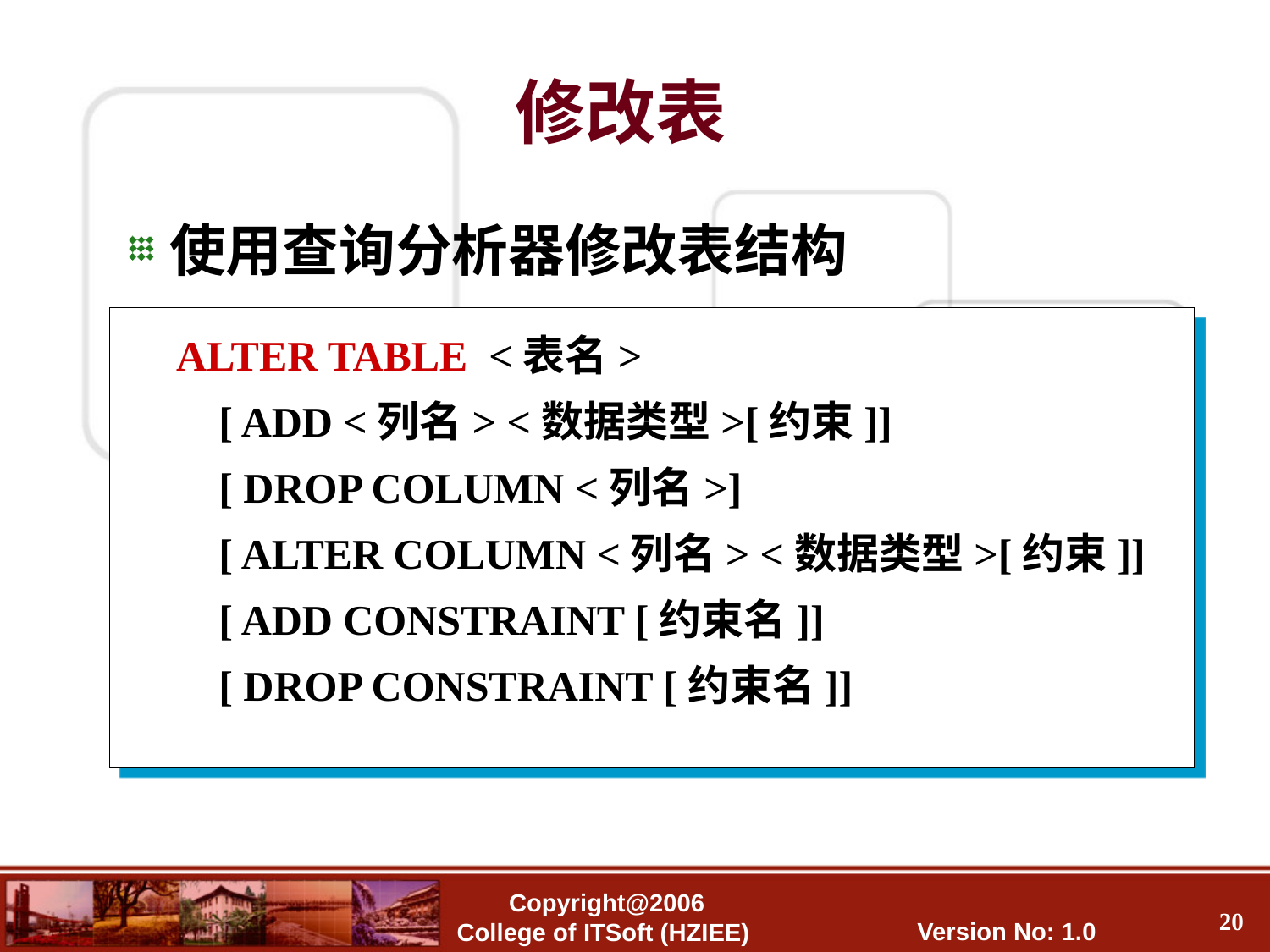

修改表
使用查询分析器修改表结构
ALTER TABLE  <表名>
    [ ADD <列名> <数据类型>[约束]]
    [ DROP COLUMN <列名>]
    [ ALTER COLUMN <列名> <数据类型>[约束]]
    [ ADD CONSTRAINT [约束名]]
    [ DROP CONSTRAINT [约束名]]